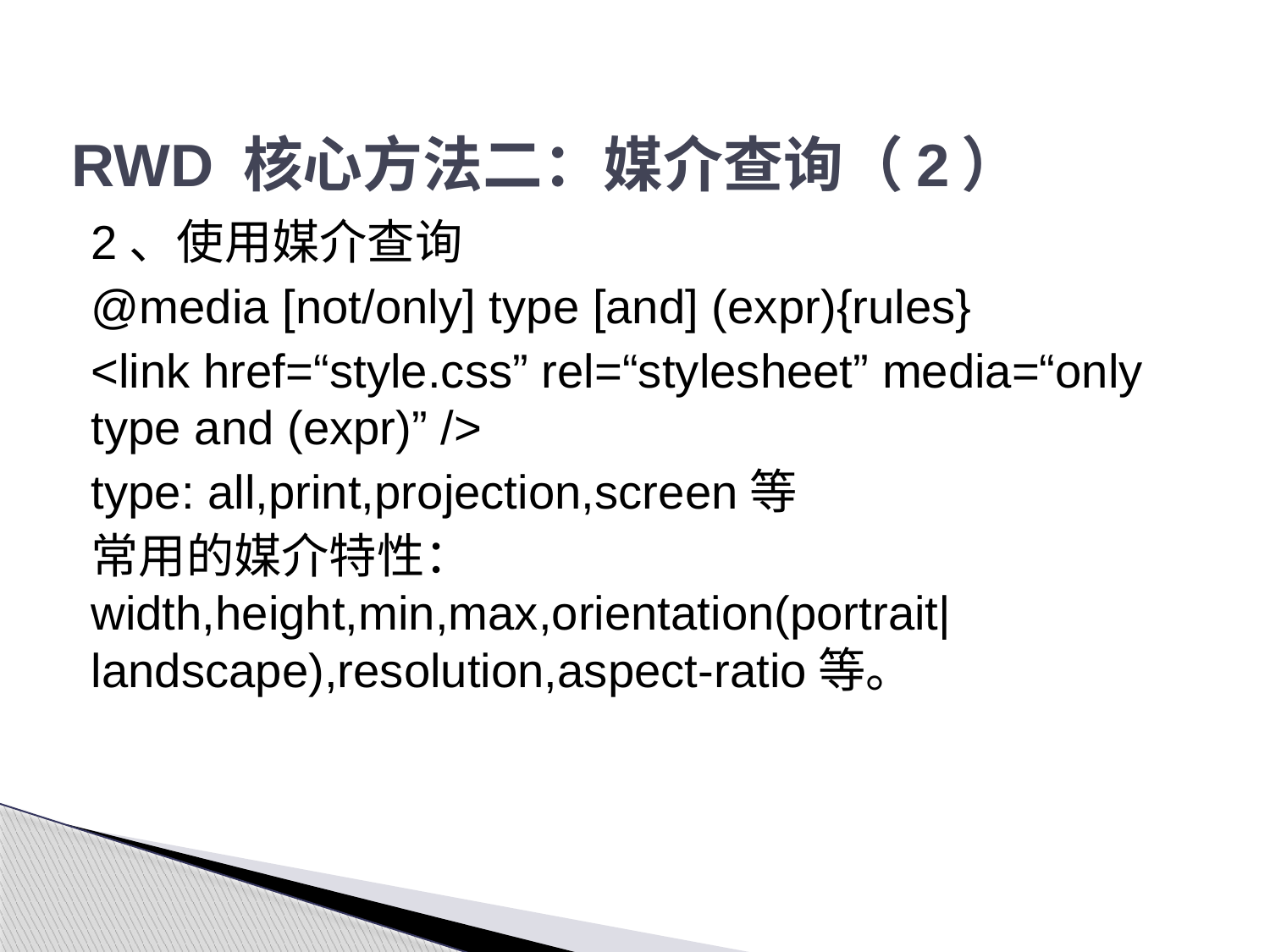

# RWD 核心方法二：媒介查询（2）
2、使用媒介查询
@media [not/only] type [and] (expr){rules}
<link href=“style.css” rel=“stylesheet” media=“only type and (expr)” />
type: all,print,projection,screen等
常用的媒介特性：width,height,min,max,orientation(portrait|landscape),resolution,aspect-ratio等。